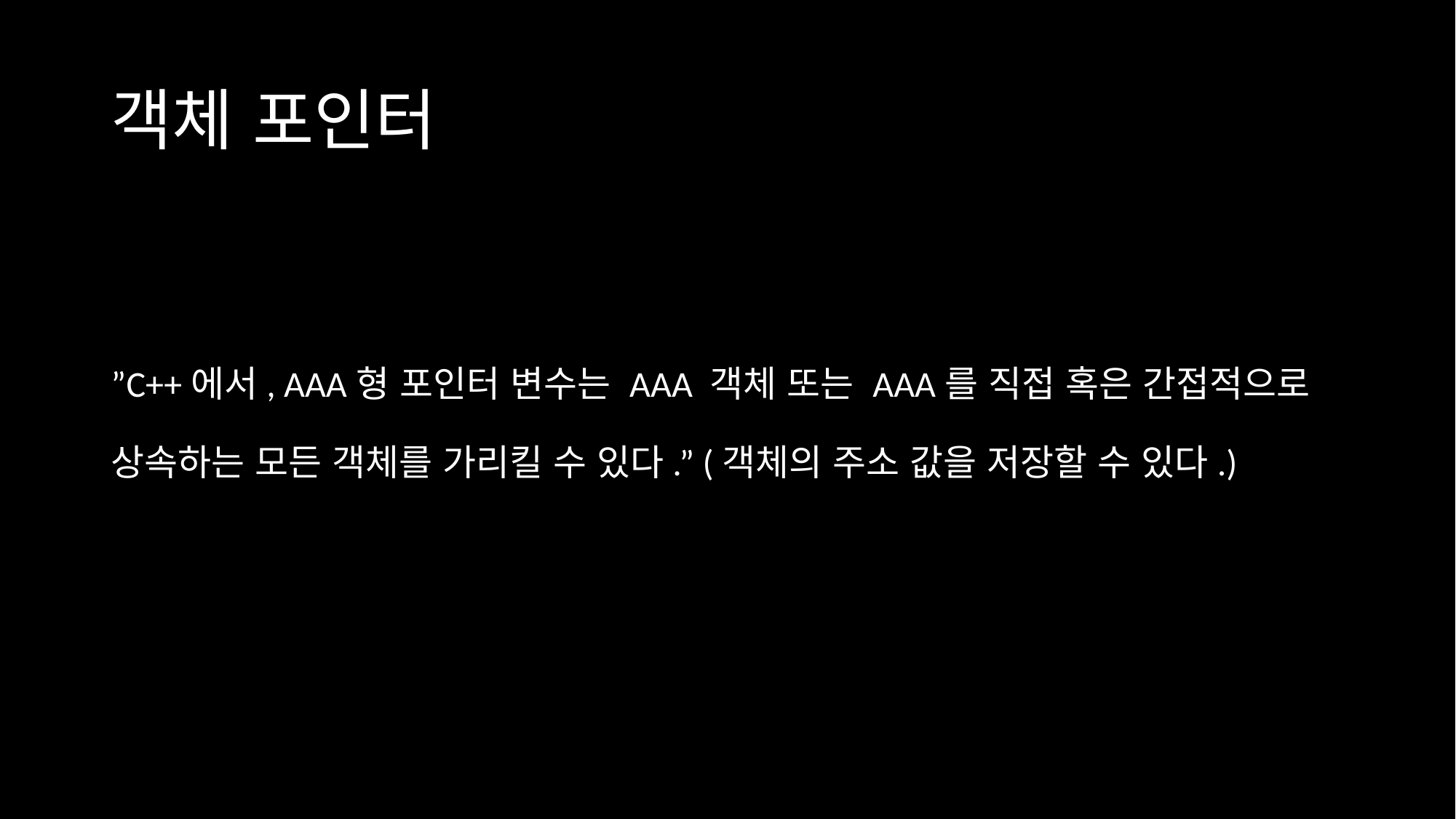

# 객체 포인터
”C++에서, AAA형 포인터 변수는 AAA 객체 또는 AAA를 직접 혹은 간접적으로
상속하는 모든 객체를 가리킬 수 있다.” (객체의 주소 값을 저장할 수 있다.)